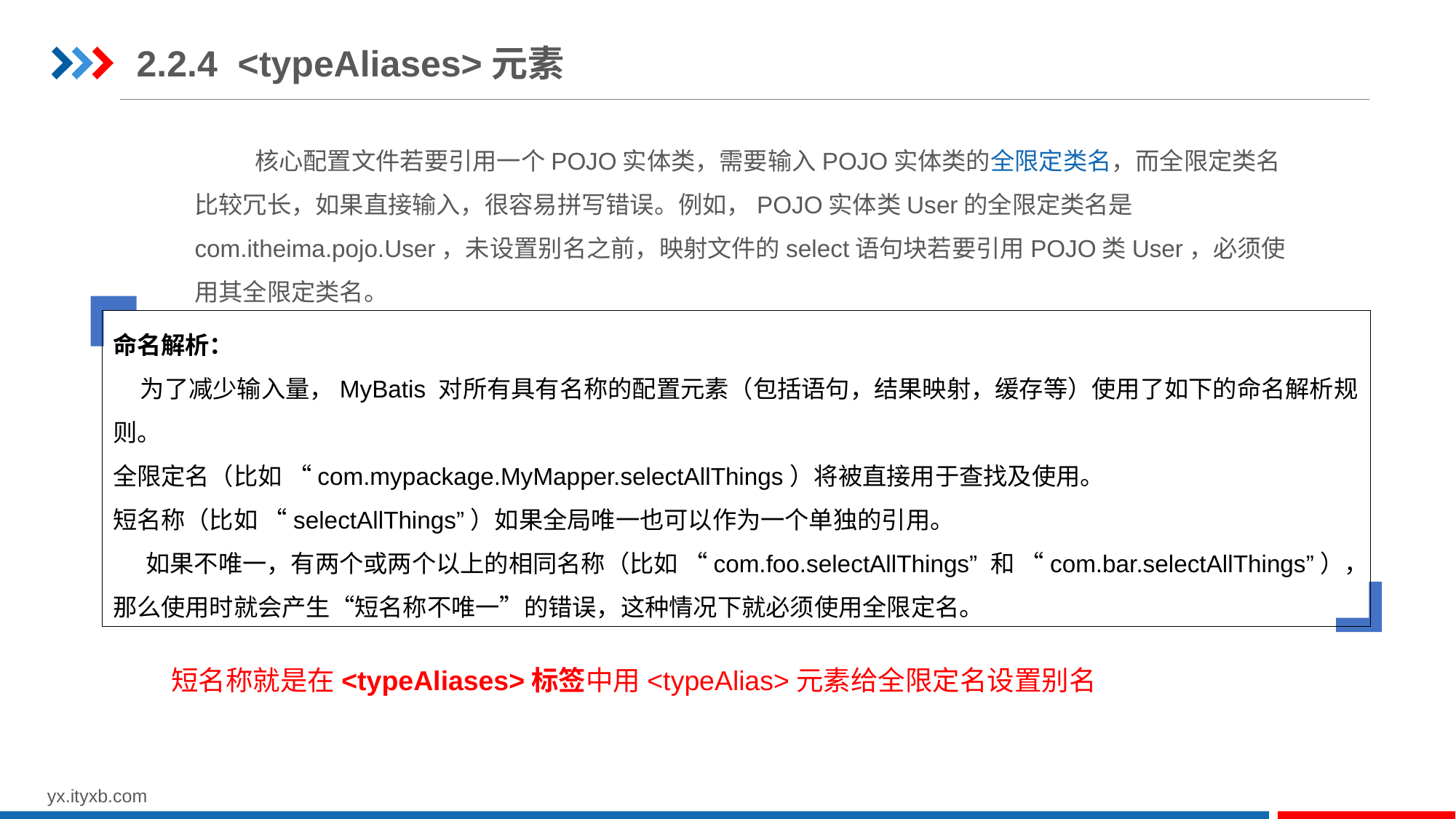

2.2.4  <typeAliases>元素
          核心配置文件若要引用一个POJO实体类，需要输入POJO实体类的全限定类名，而全限定类名比较冗长，如果直接输入，很容易拼写错误。例如，POJO实体类User的全限定类名是com.itheima.pojo.User，未设置别名之前，映射文件的select语句块若要引用POJO类User，必须使用其全限定类名。

命名解析：
    为了减少输入量，MyBatis 对所有具有名称的配置元素（包括语句，结果映射，缓存等）使用了如下的命名解析规则。
全限定名（比如 “com.mypackage.MyMapper.selectAllThings）将被直接用于查找及使用。
短名称（比如 “selectAllThings”）如果全局唯一也可以作为一个单独的引用。
     如果不唯一，有两个或两个以上的相同名称（比如 “com.foo.selectAllThings” 和 “com.bar.selectAllThings”），那么使用时就会产生“短名称不唯一”的错误，这种情况下就必须使用全限定名。

短名称就是在<typeAliases>标签中用<typeAlias>元素给全限定名设置别名